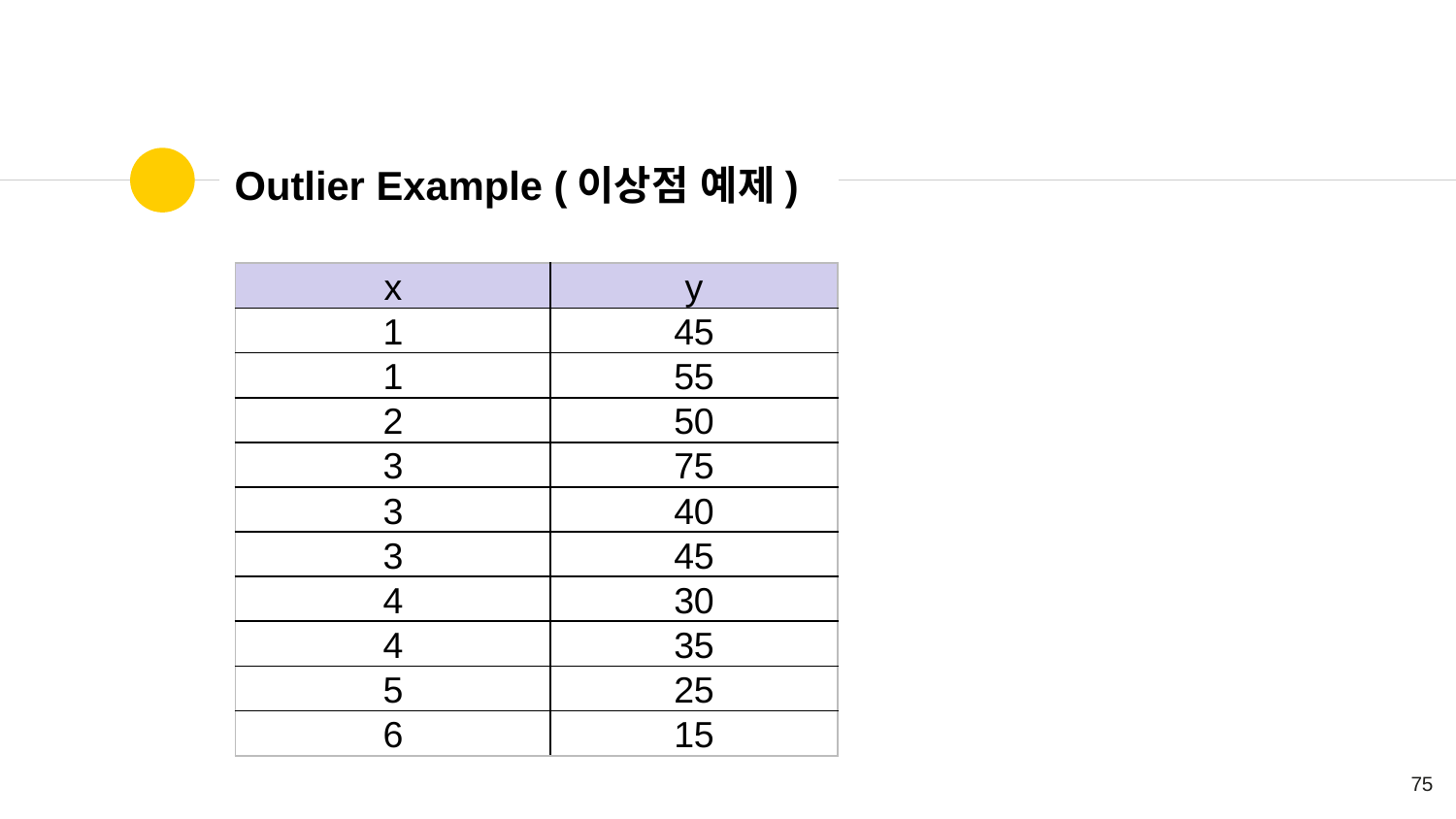

# Outlier Example (이상점 예제)
| x | y |
| --- | --- |
| 1 | 45 |
| 1 | 55 |
| 2 | 50 |
| 3 | 75 |
| 3 | 40 |
| 3 | 45 |
| 4 | 30 |
| 4 | 35 |
| 5 | 25 |
| 6 | 15 |
75